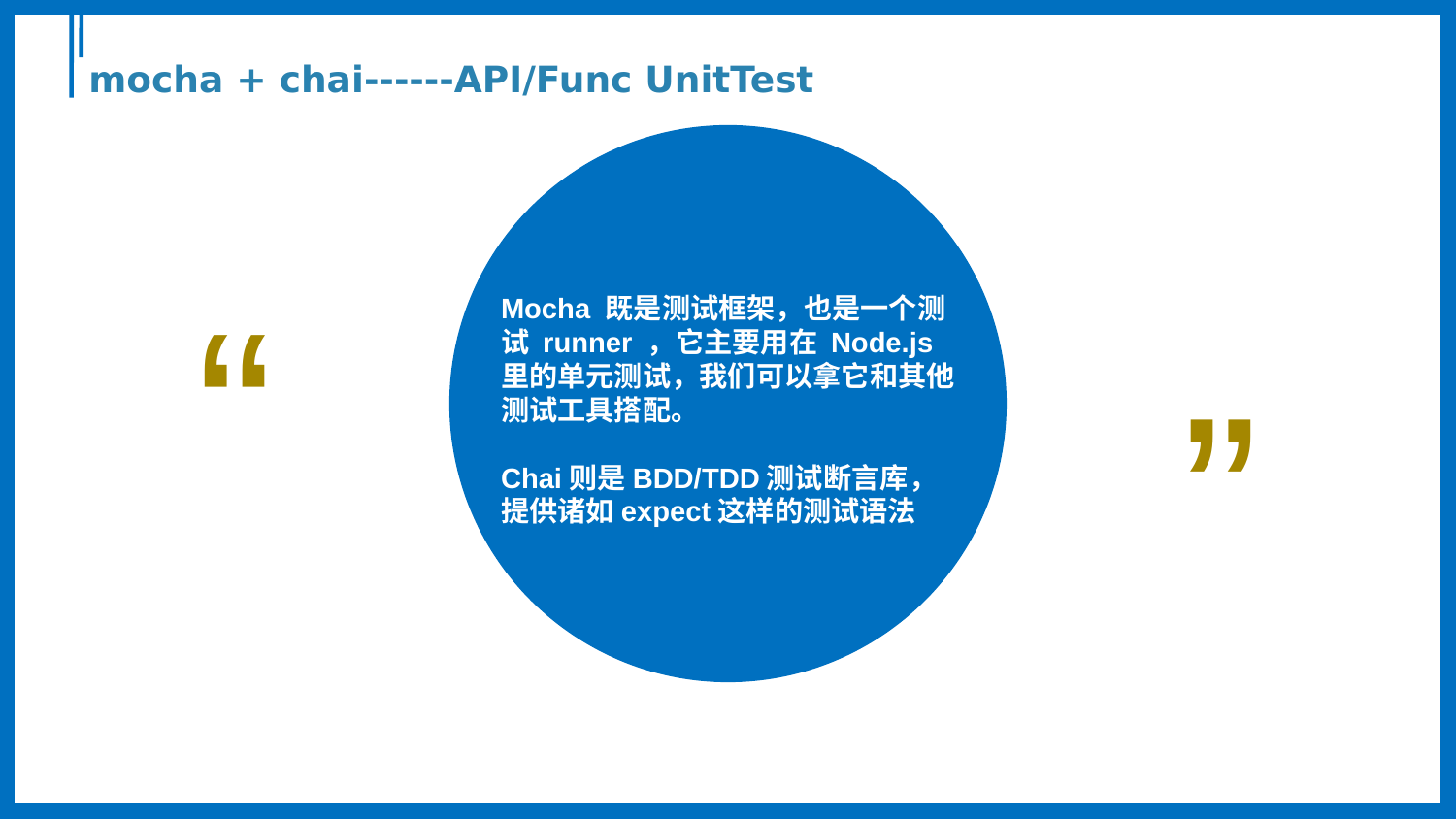

# mocha + chai------API/Func UnitTest

Mocha 既是测试框架，也是一个测试 runner ，它主要用在 Node.js里的单元测试，我们可以拿它和其他测试工具搭配。

Chai则是BDD/TDD测试断言库，提供诸如expect这样的测试语法
“
“